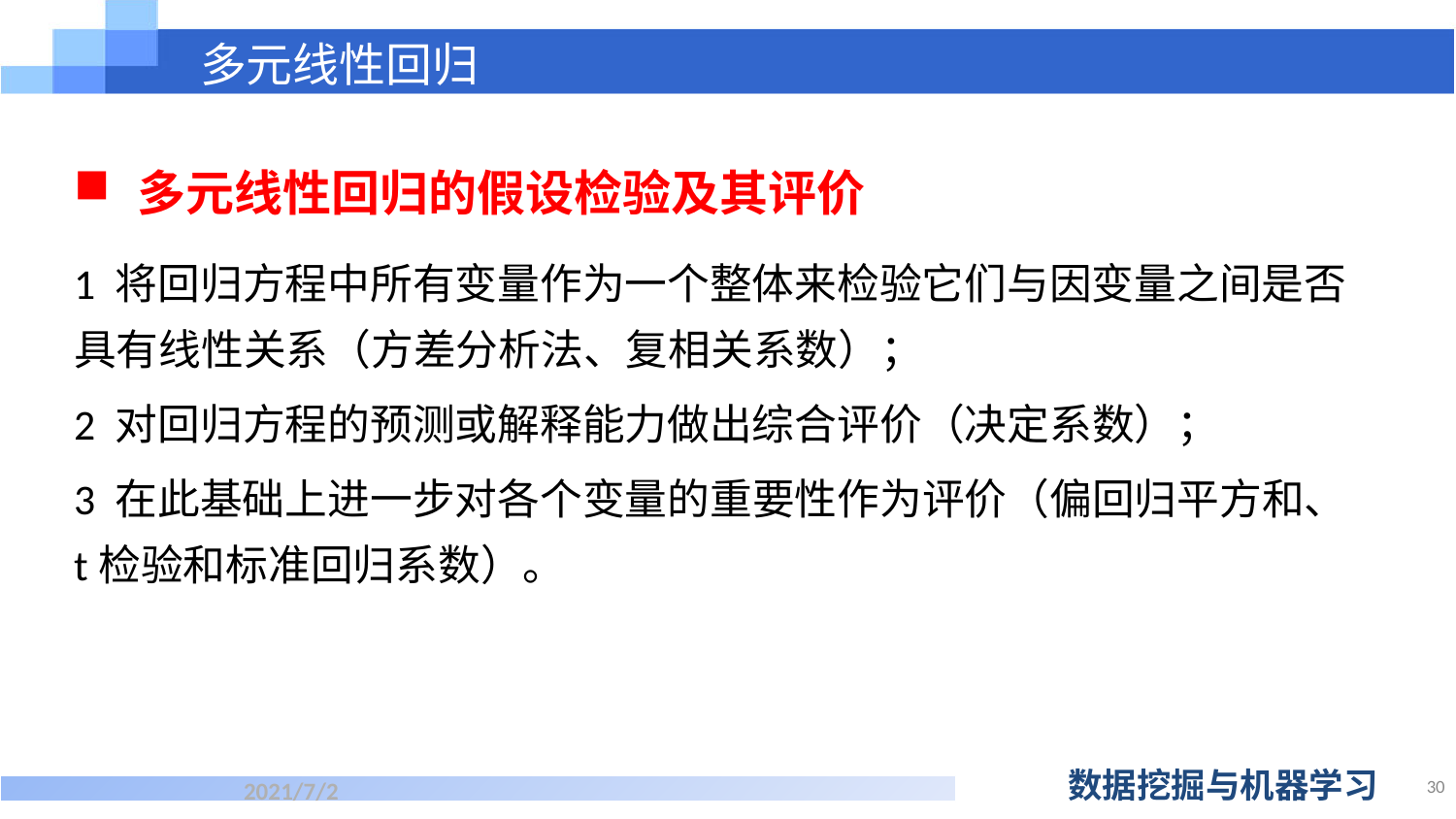

# 多元线性回归
 多元线性回归的假设检验及其评价
1 将回归方程中所有变量作为一个整体来检验它们与因变量之间是否具有线性关系（方差分析法、复相关系数）；
2 对回归方程的预测或解释能力做出综合评价（决定系数）；
3 在此基础上进一步对各个变量的重要性作为评价（偏回归平方和、t检验和标准回归系数）。
30
2021/7/2